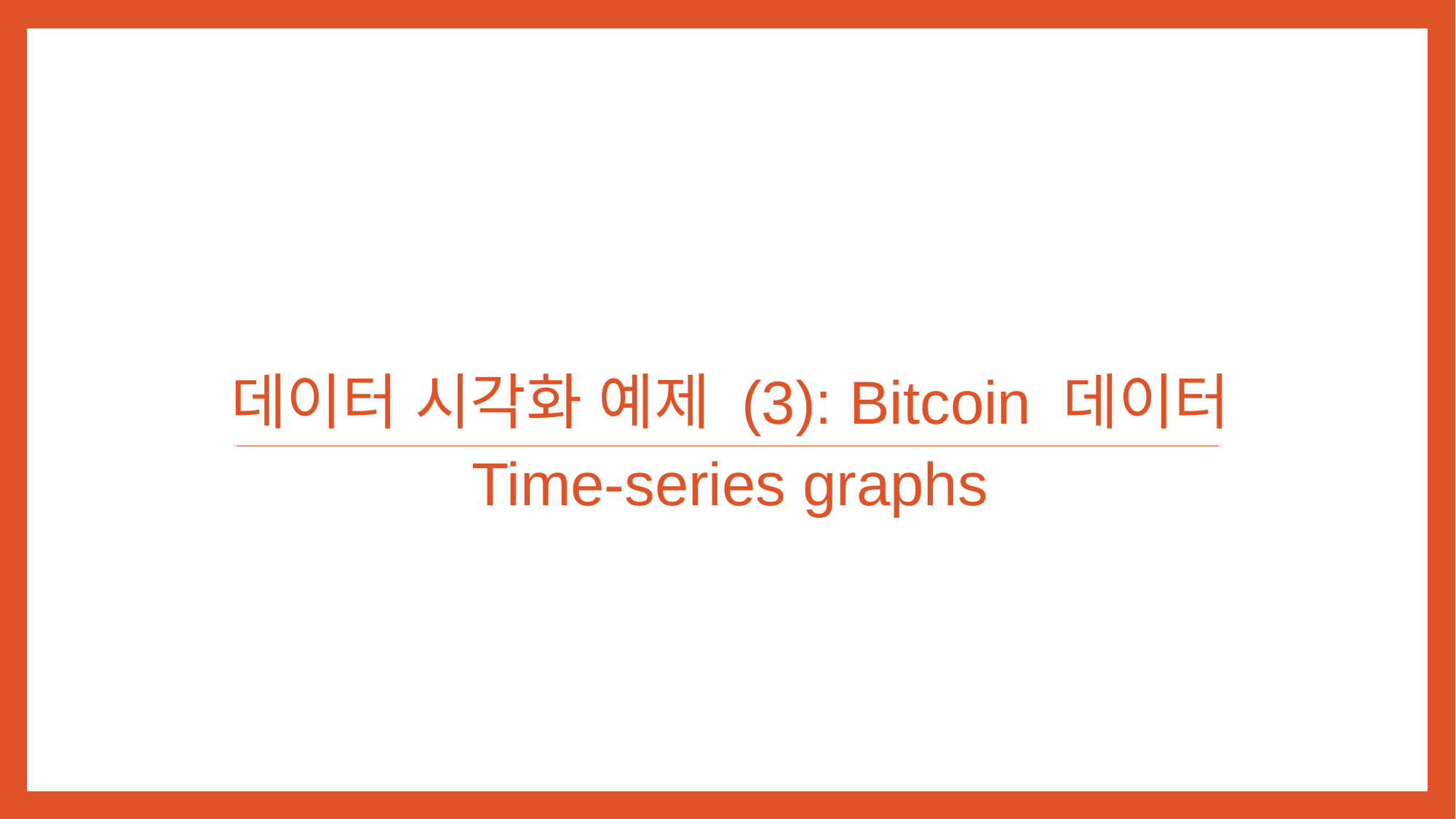

데이터 시각화 예제 (3): Bitcoin 데이터
Time-series graphs